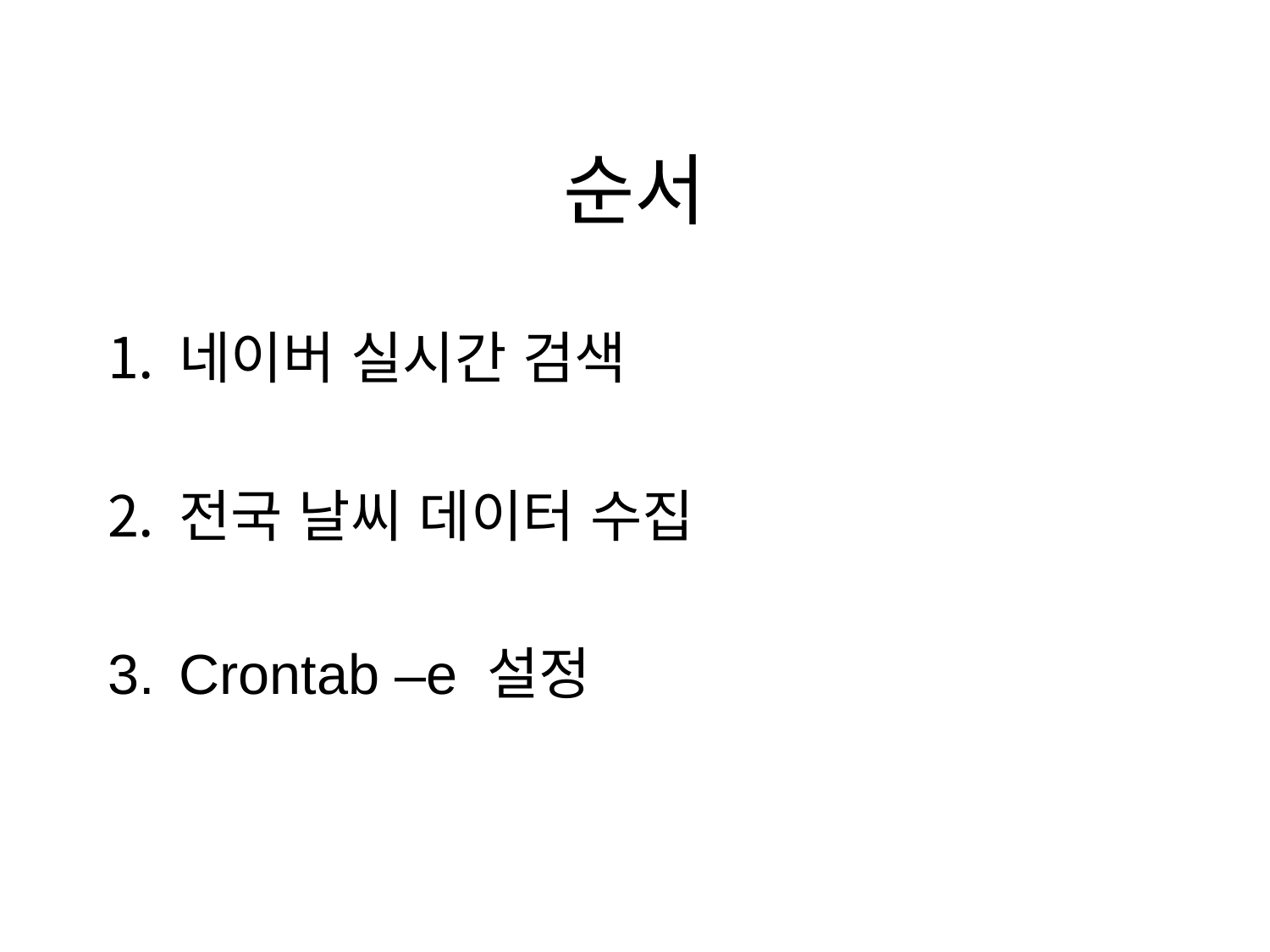

# 순서
네이버 실시간 검색

전국 날씨 데이터 수집

Crontab –e 설정